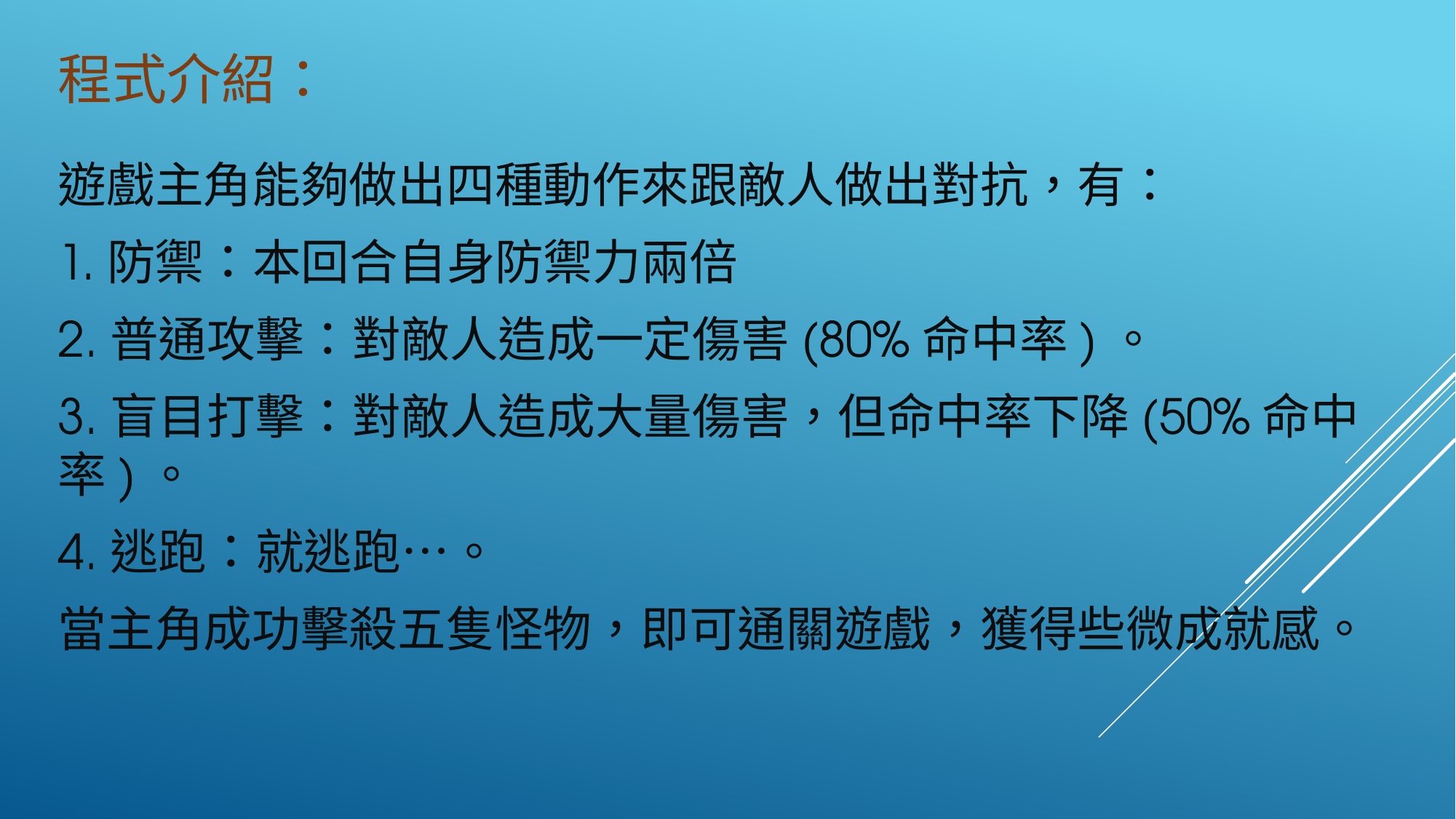

# 程式介紹：
遊戲主角能夠做出四種動作來跟敵人做出對抗，有：
1.防禦：本回合自身防禦力兩倍
2.普通攻擊：對敵人造成一定傷害(80%命中率)。
3.盲目打擊：對敵人造成大量傷害，但命中率下降(50%命中率)。
4.逃跑：就逃跑…。
當主角成功擊殺五隻怪物，即可通關遊戲，獲得些微成就感。